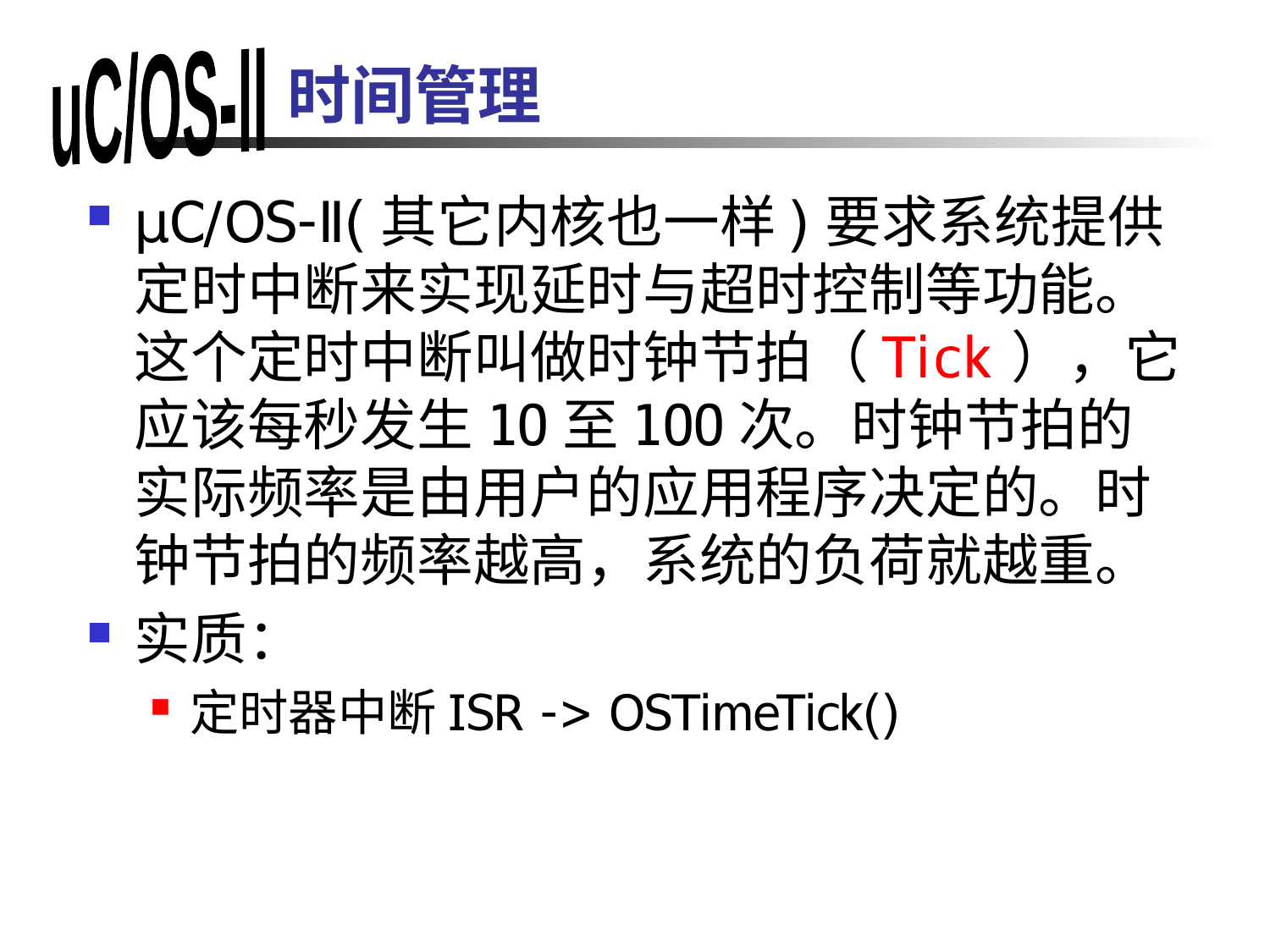

# 时间管理
μC/OS-Ⅱ(其它内核也一样)要求系统提供定时中断来实现延时与超时控制等功能。这个定时中断叫做时钟节拍（Tick），它应该每秒发生10至100次。时钟节拍的实际频率是由用户的应用程序决定的。时钟节拍的频率越高，系统的负荷就越重。
实质：
定时器中断ISR -> OSTimeTick()